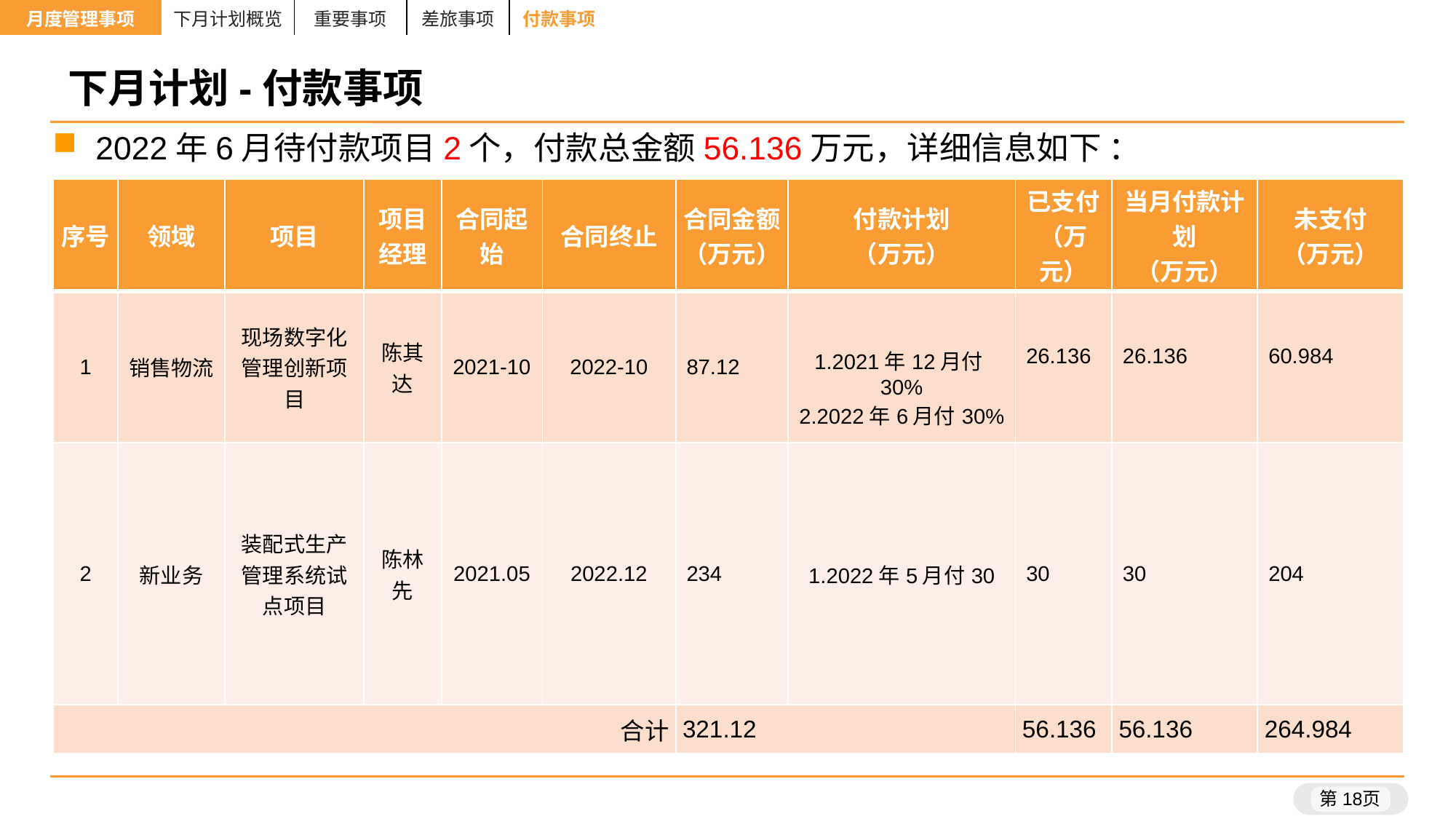

| 月度管理事项 | 下月计划概览 | 重要事项 | 差旅事项 | 付款事项 |  |  |  |  |
| --- | --- | --- | --- | --- | --- | --- | --- | --- |
# 下月计划-付款事项
2022年6月待付款项目2个，付款总金额56.136万元，详细信息如下 ：
| 序号 | 领域 | 项目 | 项目经理 | 合同起始 | 合同终止 | 合同金额 （万元） | 付款计划 （万元） | 已支付 （万元） | 当月付款计划 （万元） | 未支付 （万元） |
| --- | --- | --- | --- | --- | --- | --- | --- | --- | --- | --- |
| 1 | 销售物流 | 现场数字化管理创新项目 | 陈其达 | 2021-10 | 2022-10 | 87.12 | 1.2021年12月付30% 2.2022年6月付30% | 26.136 | 26.136 | 60.984 |
| 2 | 新业务 | 装配式生产管理系统试点项目 | 陈林先 | 2021.05 | 2022.12 | 234 | 1.2022年5月付30 | 30 | 30 | 204 |
| 合计 |  |  |  |  |  | 321.12 |  | 56.136 | 56.136 | 264.984 |